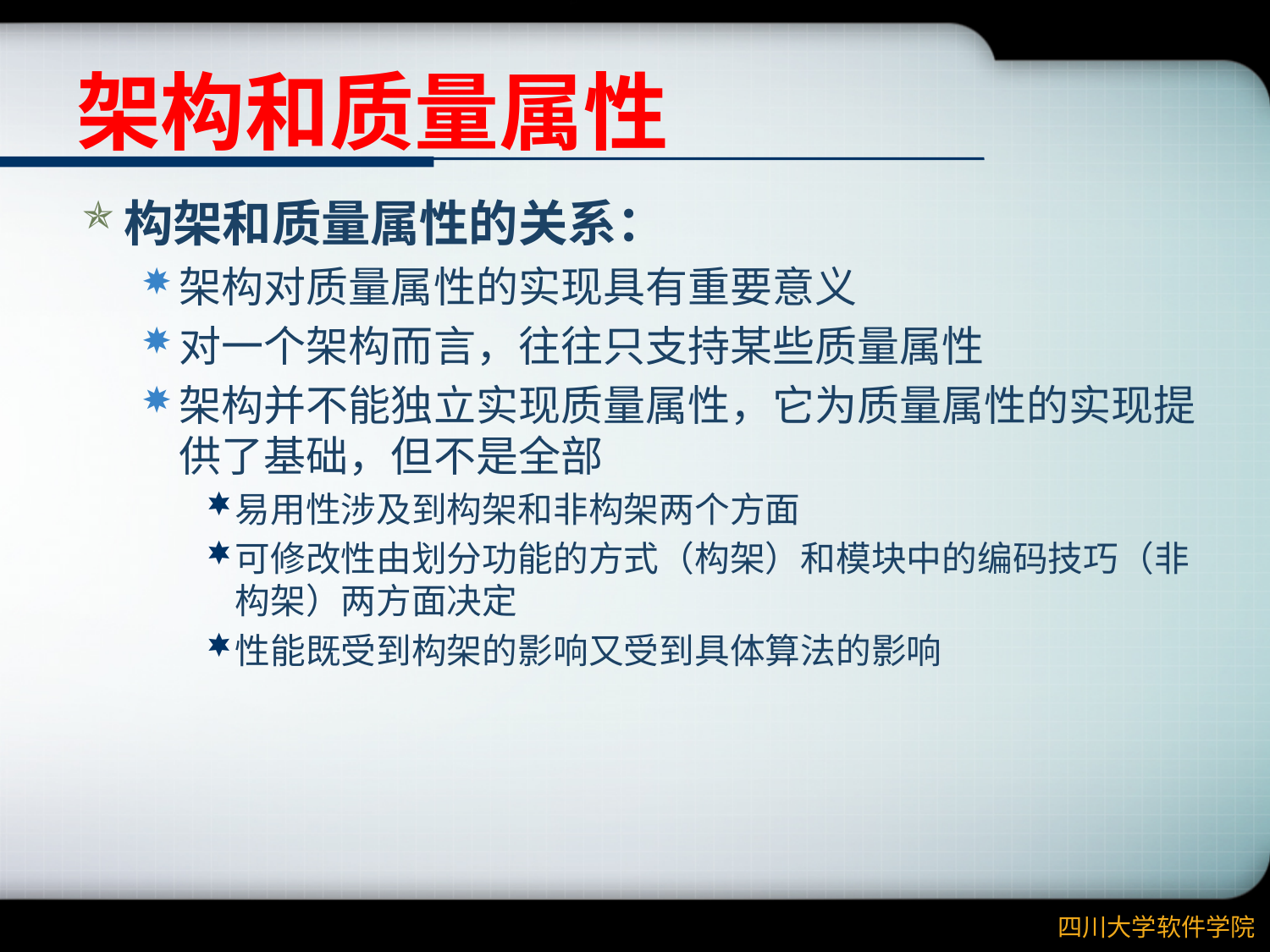

# 架构和质量属性
构架和质量属性的关系：
架构对质量属性的实现具有重要意义
对一个架构而言，往往只支持某些质量属性
架构并不能独立实现质量属性，它为质量属性的实现提供了基础，但不是全部
易用性涉及到构架和非构架两个方面
可修改性由划分功能的方式（构架）和模块中的编码技巧（非构架）两方面决定
性能既受到构架的影响又受到具体算法的影响